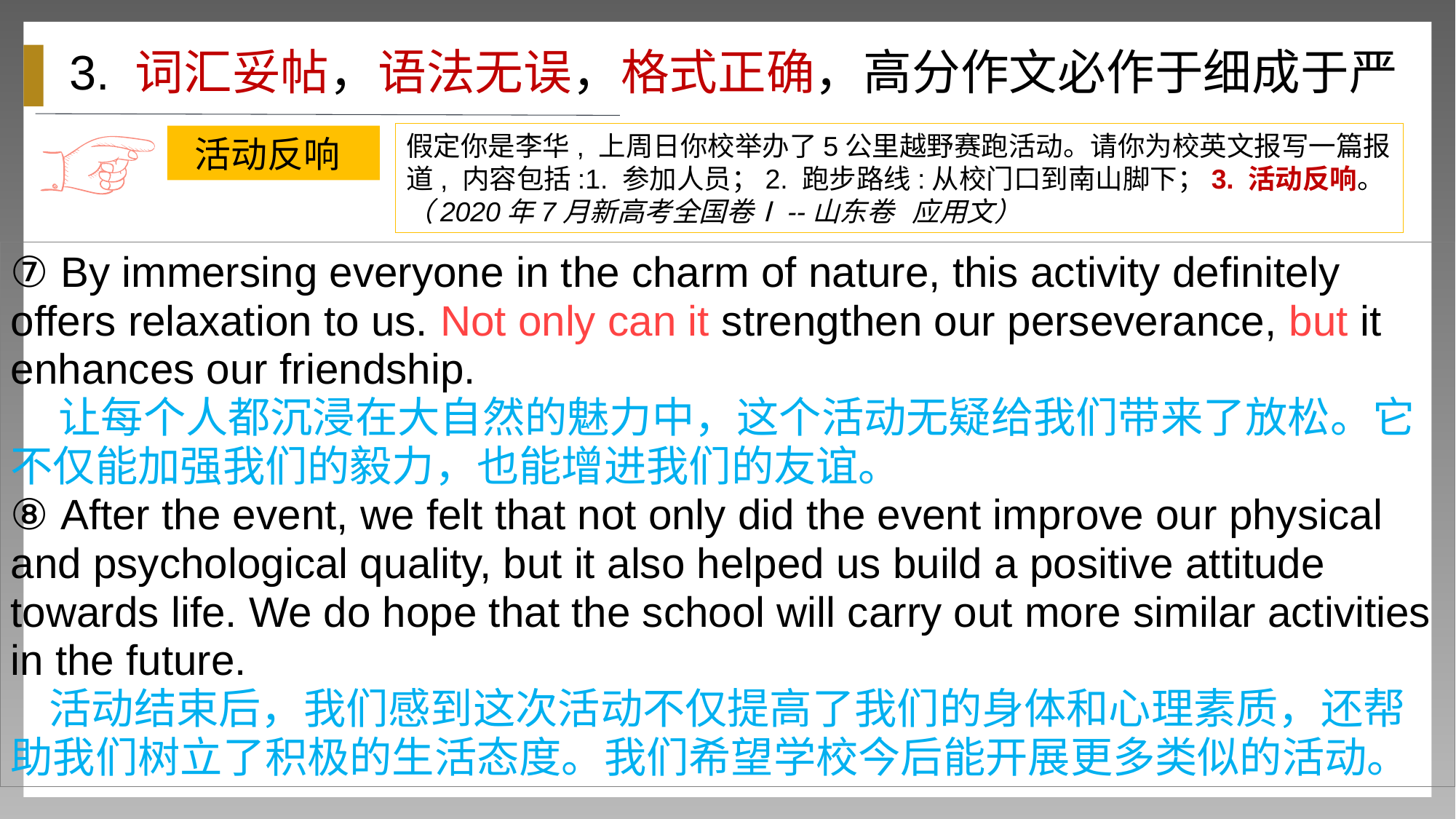

3. 词汇妥帖，语法无误，格式正确，高分作文必作于细成于严
假定你是李华, 上周日你校举办了5公里越野赛跑活动。请你为校英文报写一篇报道, 内容包括:1. 参加人员；2. 跑步路线:从校门口到南山脚下；3. 活动反响。（2020年7月新高考全国卷Ⅰ--山东卷   应用文）

 活动反响
⑦ By immersing everyone in the charm of nature, this activity definitely offers relaxation to us. Not only can it strengthen our perseverance, but it enhances our friendship.
    让每个人都沉浸在大自然的魅力中，这个活动无疑给我们带来了放松。它不仅能加强我们的毅力，也能增进我们的友谊。
⑧ After the event, we felt that not only did the event improve our physical and psychological quality, but it also helped us build a positive attitude towards life. We do hope that the school will carry out more similar activities in the future.
   活动结束后，我们感到这次活动不仅提高了我们的身体和心理素质，还帮助我们树立了积极的生活态度。我们希望学校今后能开展更多类似的活动。